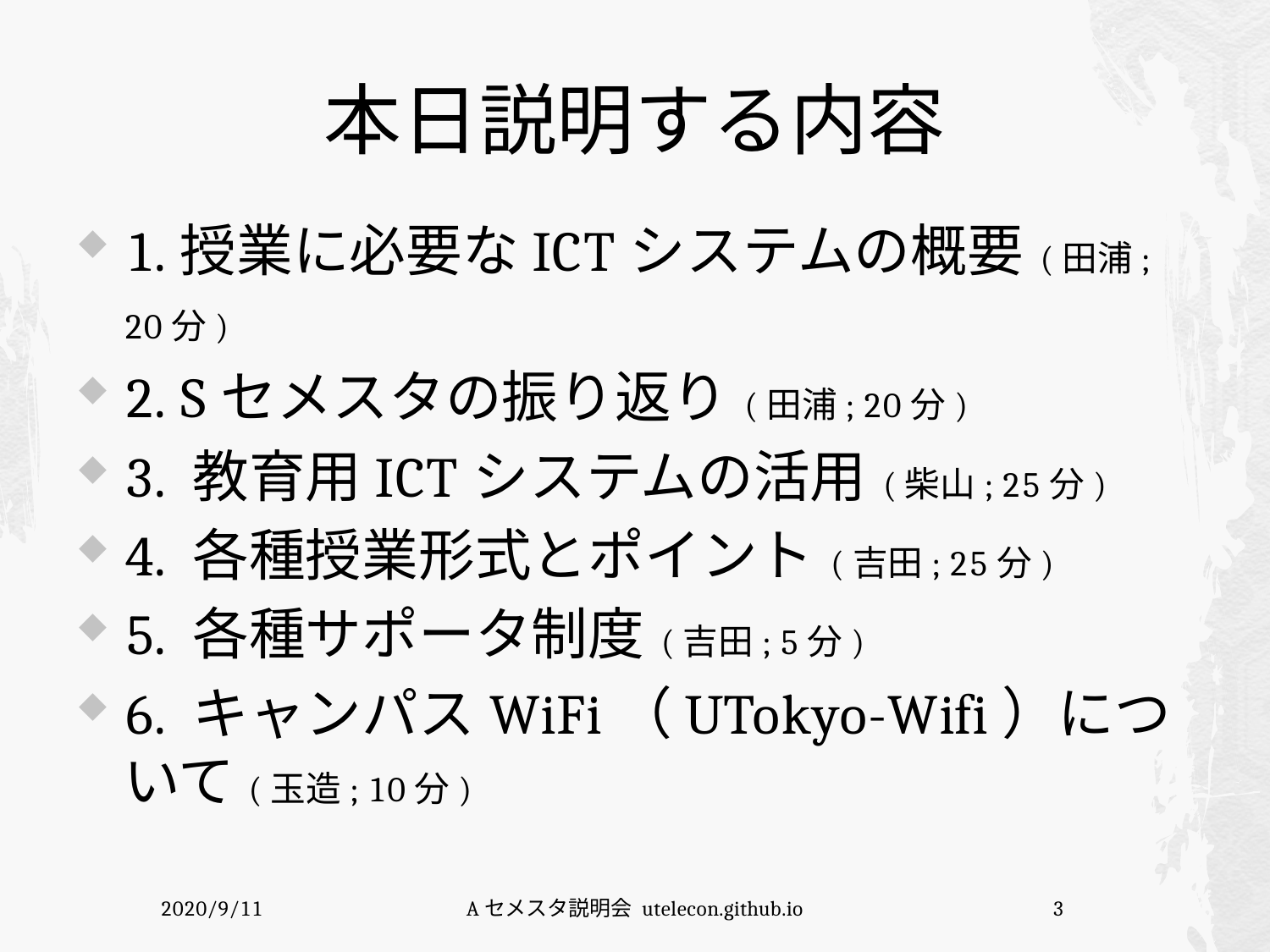

# 本日説明する内容
1.授業に必要なICTシステムの概要 (田浦; 20分)
2. Sセメスタの振り返り (田浦; 20分)
3. 教育用ICTシステムの活用 (柴山; 25分)
4. 各種授業形式とポイント (吉田; 25分)
5. 各種サポータ制度 (吉田; 5分)
6. キャンパスWiFi（UTokyo-Wifi）について(玉造; 10分)
2020/9/11
Aセメスタ説明会 utelecon.github.io
3